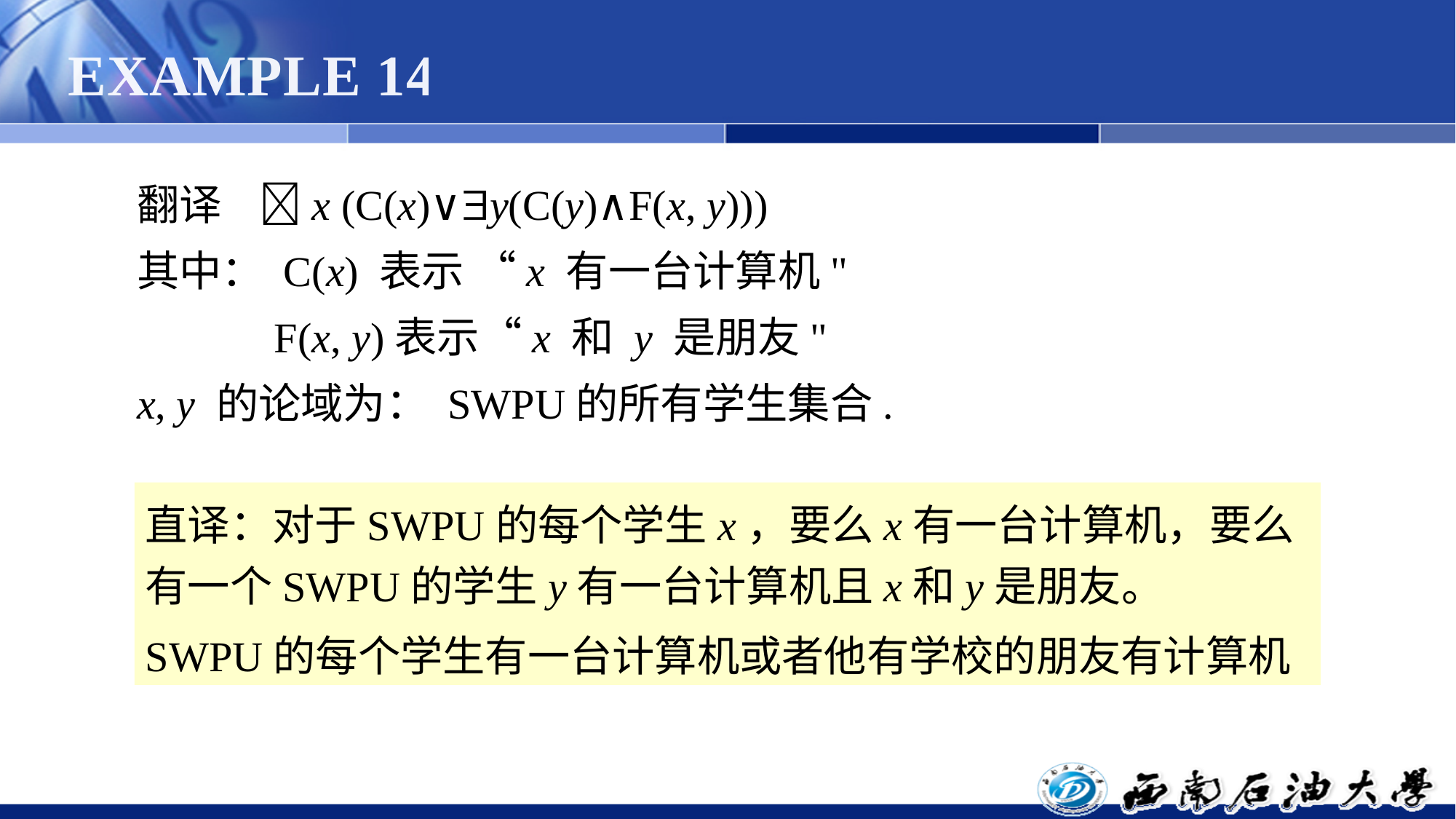

# EXAMPLE 14
翻译    ∀x (C(x)∨∃y(C(y)∧F(x, y)))
其中： C(x) 表示 “x 有一台计算机"
             F(x, y)表示“x 和 y 是朋友"
x, y 的论域为： SWPU的所有学生集合.
直译：对于SWPU的每个学生x，要么x有一台计算机，要么有一个SWPU的学生y有一台计算机且x和y是朋友。
SWPU的每个学生有一台计算机或者他有学校的朋友有计算机